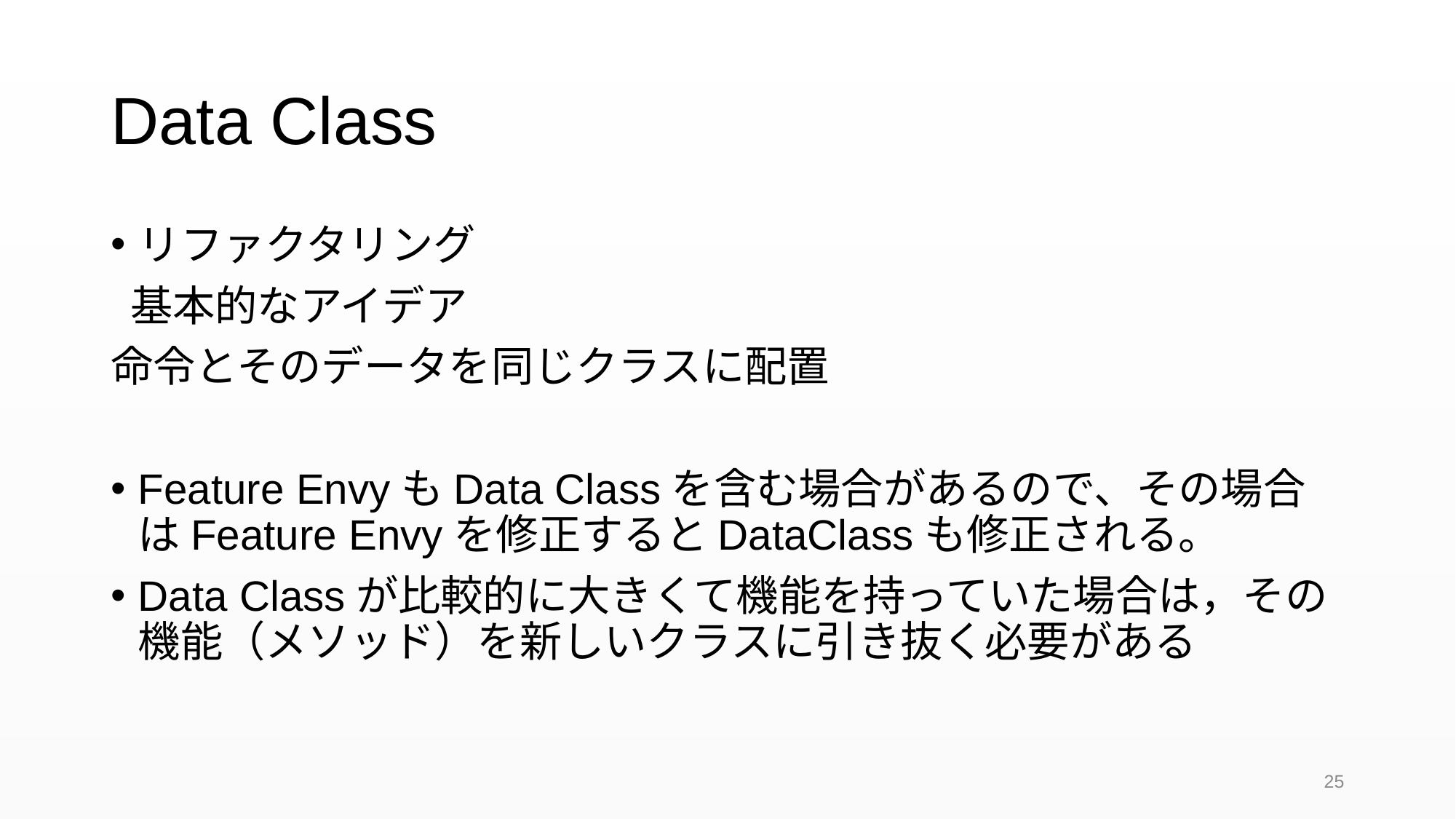

# Data Class
リファクタリング
 基本的なアイデア
命令とそのデータを同じクラスに配置

Feature EnvyもData Classを含む場合があるので、その場合はFeature Envyを修正するとDataClassも修正される。
Data Classが比較的に大きくて機能を持っていた場合は，その機能（メソッド）を新しいクラスに引き抜く必要がある

25